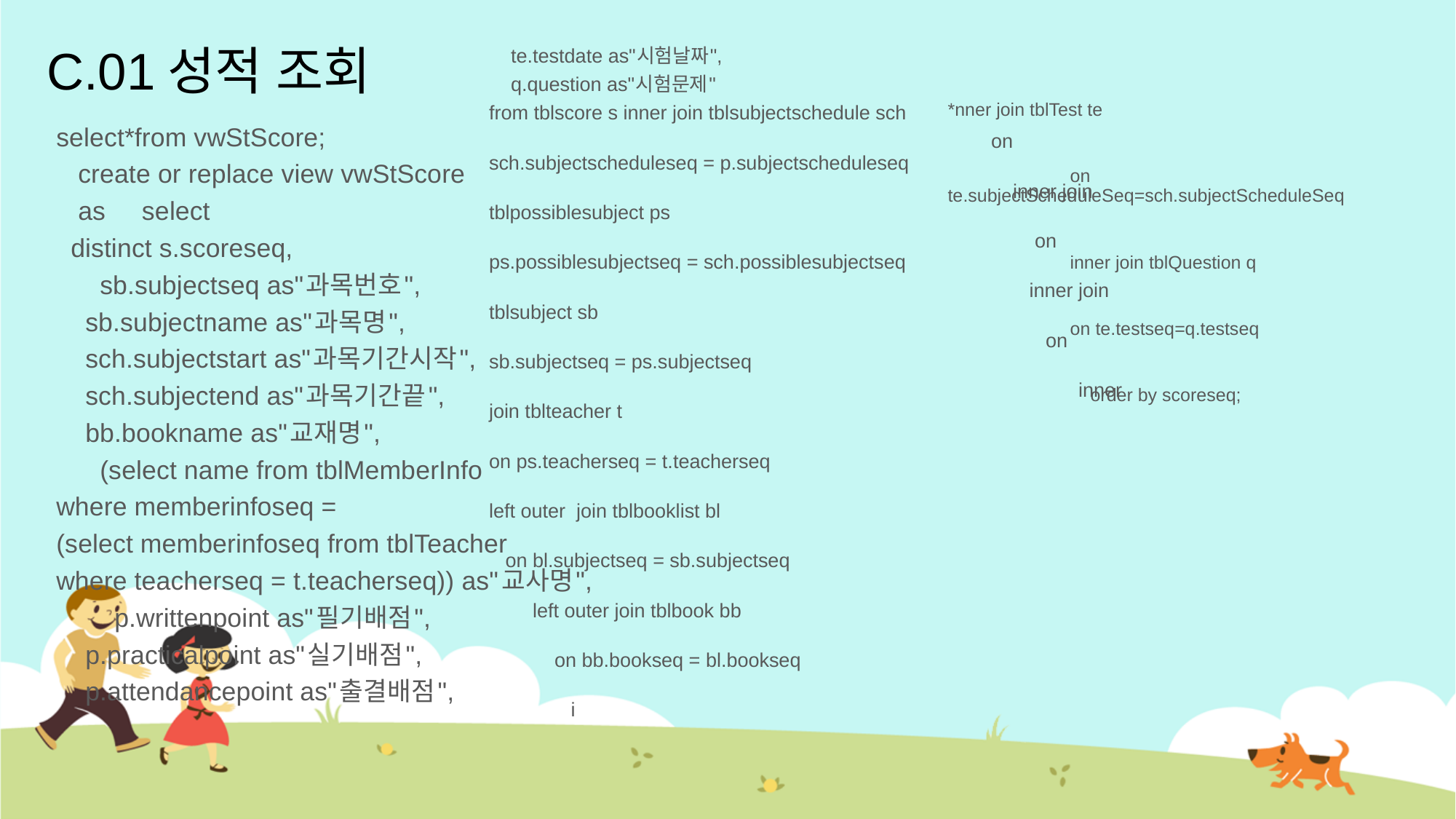

# C.01성적 조회

    te.testdate as"시험날짜",
    q.question as"시험문제"
from tblscore s inner join tblsubjectschedule sch
                                                                                            on sch.subjectscheduleseq = p.subjectscheduleseq
                                                                                                inner join tblpossiblesubject ps
                                                                                                    on ps.possiblesubjectseq = sch.possiblesubjectseq
                                                                                                   inner join tblsubject sb
                                                                                                      on sb.subjectseq = ps.subjectseq
                                                                                                            inner join tblteacher t
                                                                                                                    on ps.teacherseq = t.teacherseq
                                                                                                                       left outer  join tblbooklist bl
                                                                                                                           on bl.subjectseq = sb.subjectseq
                                                                                                                                left outer join tblbook bb
                                                                                                                                    on bb.bookseq = bl.bookseq
                                                                                                                                       i

*nner join tblTest te
                                                                                                            on te.subjectScheduleSeq=sch.subjectScheduleSeq
                                                                                                            inner join tblQuestion q
                                                                                                            on te.testseq=q.testseq
                                                                                                                order by scoreseq;

select*from vwStScore;
   create or replace view vwStScore
   as     select
  distinct s.scoreseq,
      sb.subjectseq as"과목번호",
    sb.subjectname as"과목명",
    sch.subjectstart as"과목기간시작",
    sch.subjectend as"과목기간끝",
    bb.bookname as"교재명",
      (select name from tblMemberInfo
where memberinfoseq =
(select memberinfoseq from tblTeacher
where teacherseq = t.teacherseq)) as"교사명",
        p.writtenpoint as"필기배점",
    p.practicalpoint as"실기배점",
    p.attendancepoint as"출결배점",